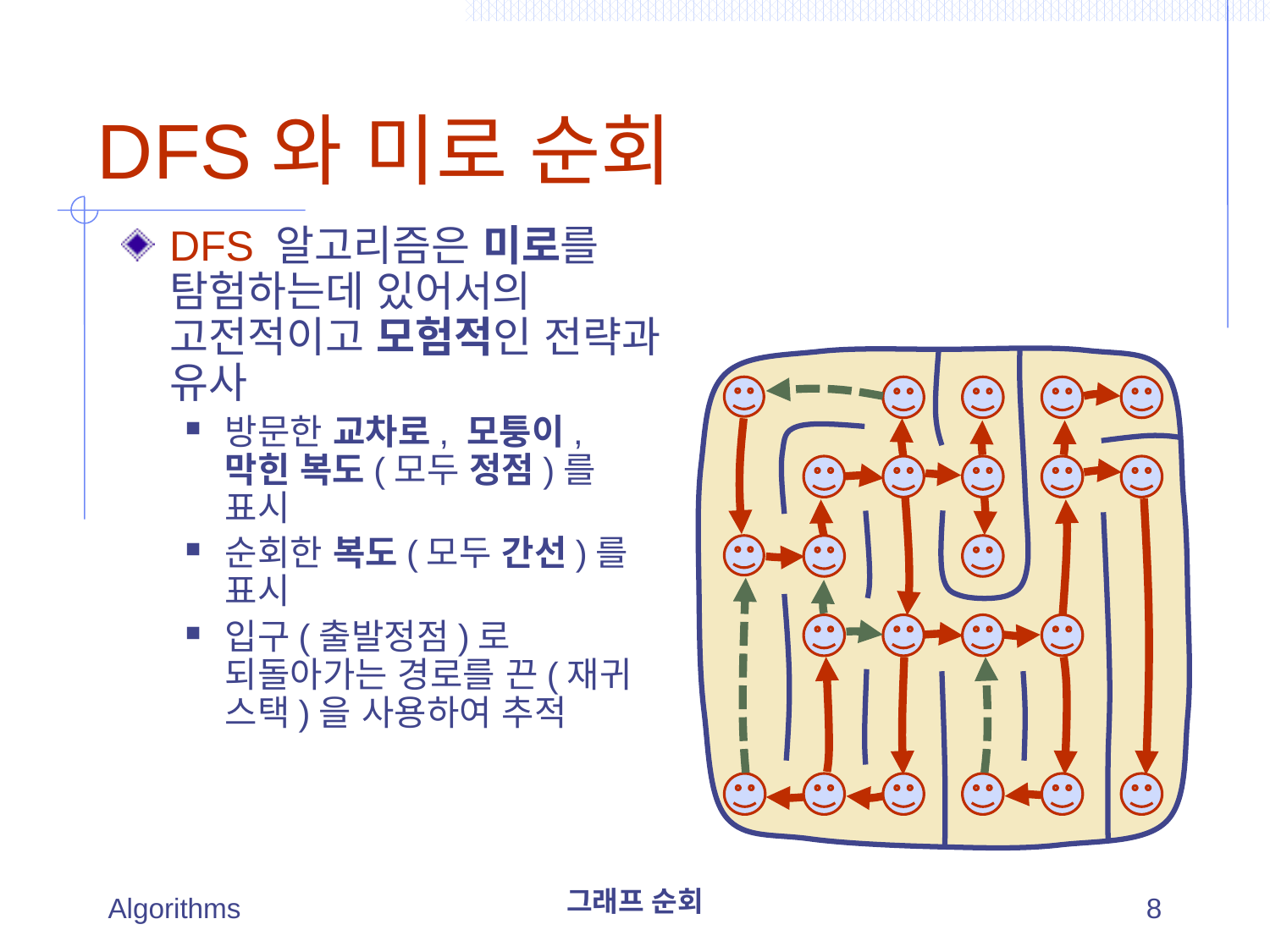

# DFS와 미로 순회
DFS 알고리즘은 미로를 탐험하는데 있어서의 고전적이고 모험적인 전략과 유사
방문한 교차로, 모퉁이, 막힌 복도(모두 정점)를 표시
순회한 복도(모두 간선)를 표시
입구(출발정점)로 되돌아가는 경로를 끈(재귀 스택)을 사용하여 추적

Algorithms
그래프 순회
8